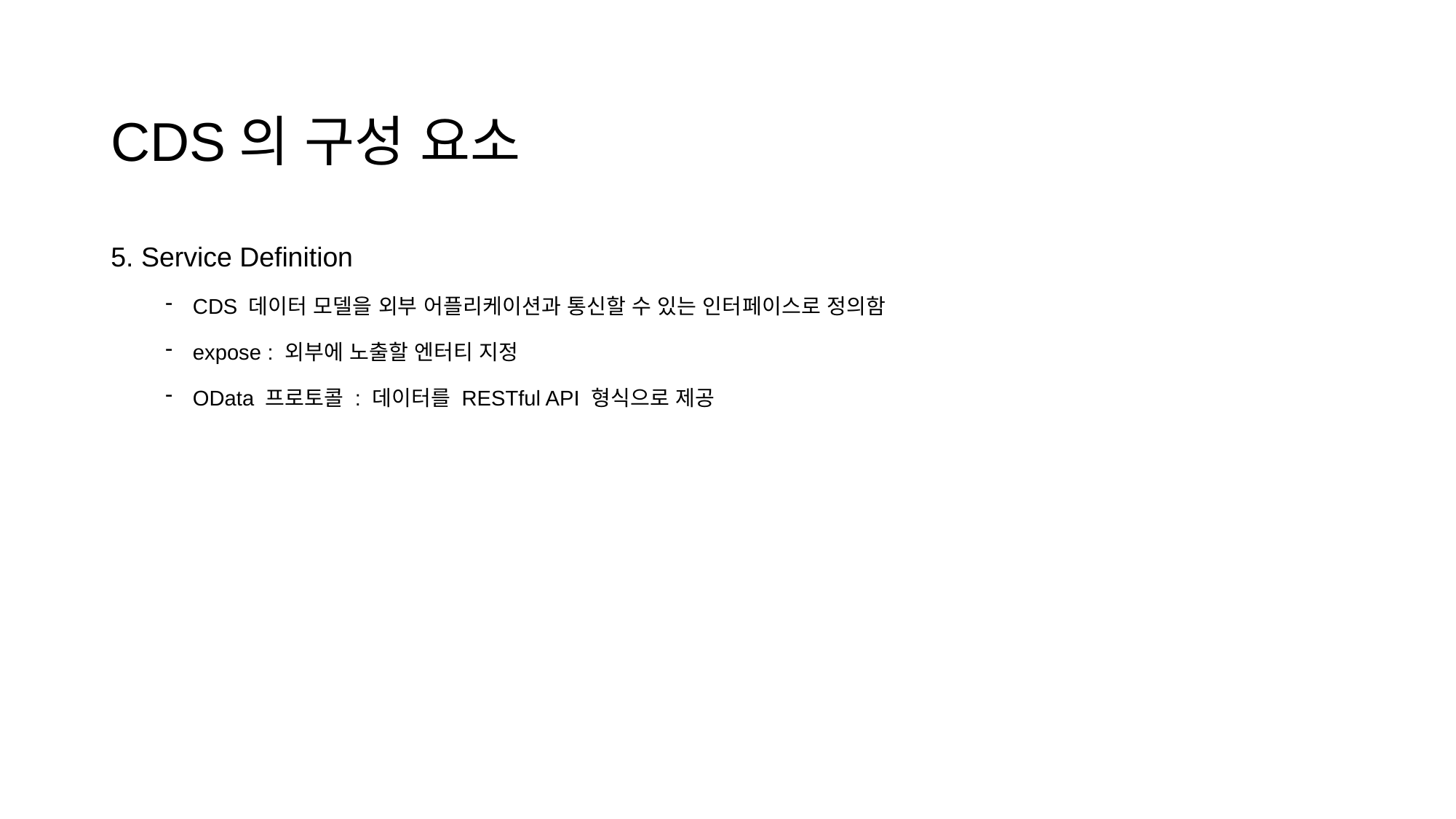

# CDS의 구성 요소
5. Service Definition
CDS 데이터 모델을 외부 어플리케이션과 통신할 수 있는 인터페이스로 정의함
expose : 외부에 노출할 엔터티 지정
OData 프로토콜 : 데이터를 RESTful API 형식으로 제공